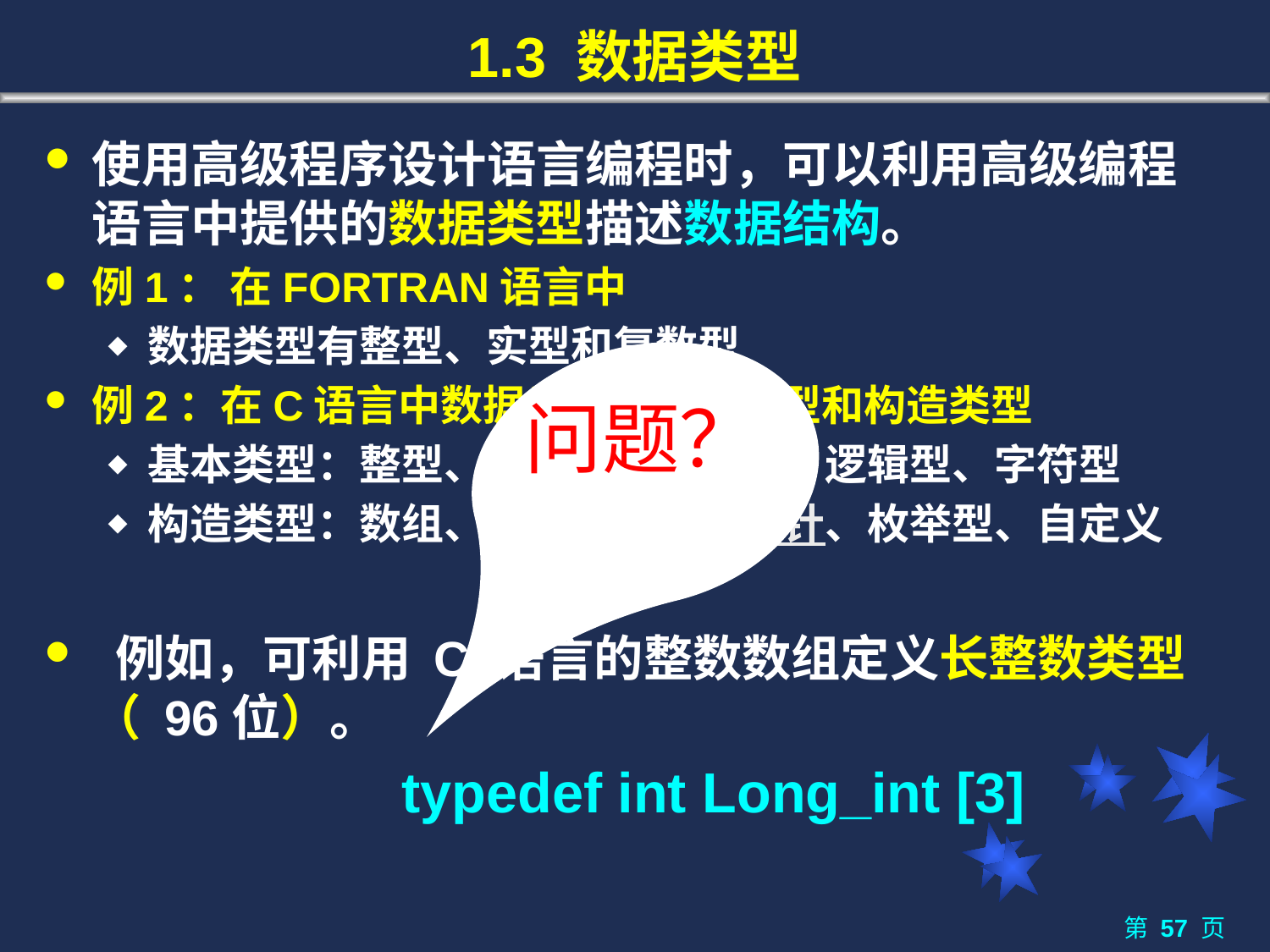

# 1.3 数据类型
使用高级程序设计语言编程时，可以利用高级编程语言中提供的数据类型描述数据结构。
例1： 在FORTRAN语言中
数据类型有整型、实型和复数型
例2：在C语言中数据类型：基本类型和构造类型
基本类型：整型、浮点型、双精度、逻辑型、字符型
构造类型：数组、结构、联合、指针、枚举型、自定义

 例如，可利用 C 语言的整数数组定义长整数类型（ 96位）。
			typedef int Long_int [3]

问题？
第 57 页